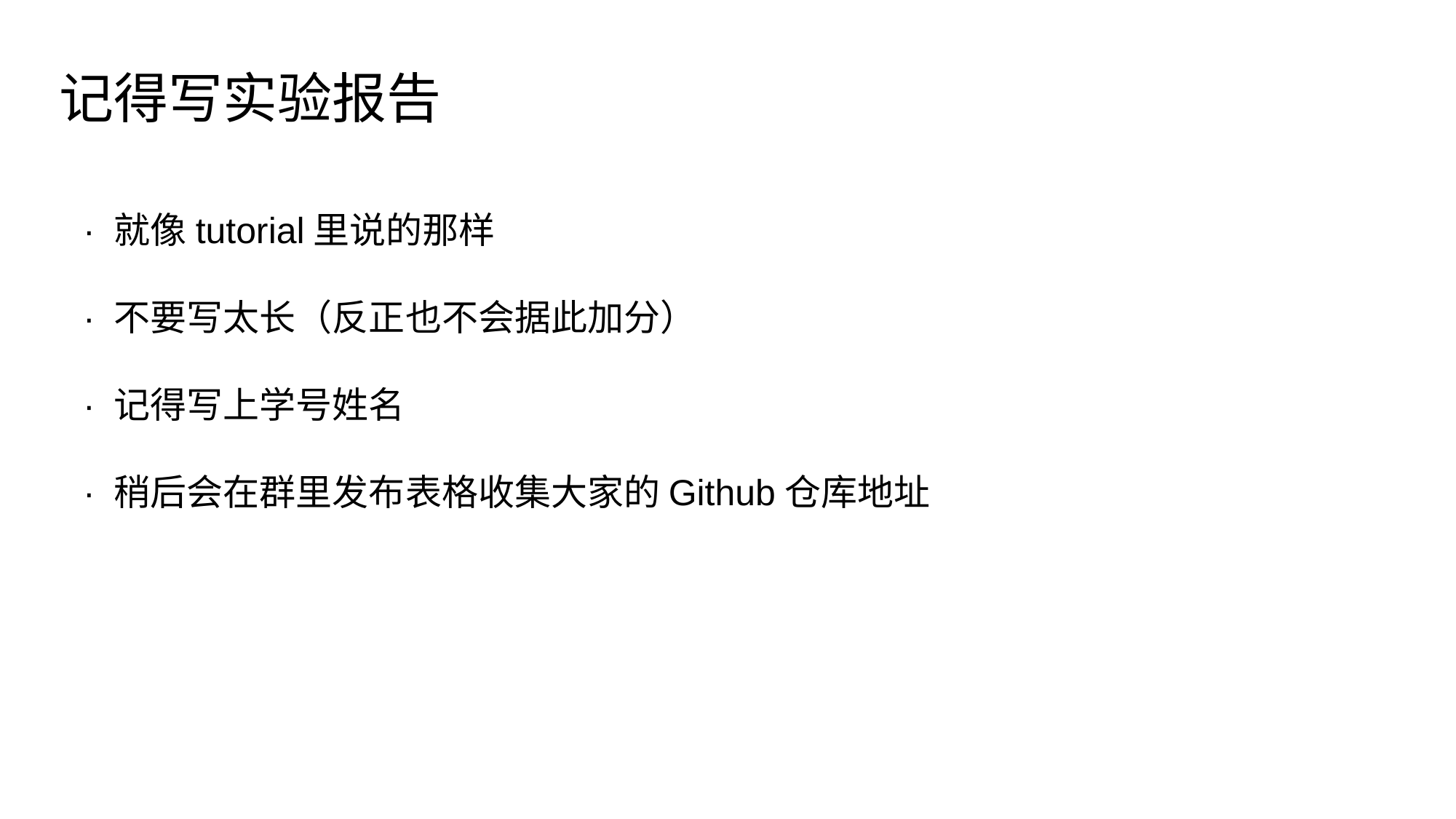

# 记得写实验报告
· 就像tutorial里说的那样

· 不要写太长（反正也不会据此加分）

· 记得写上学号姓名

· 稍后会在群里发布表格收集大家的Github仓库地址